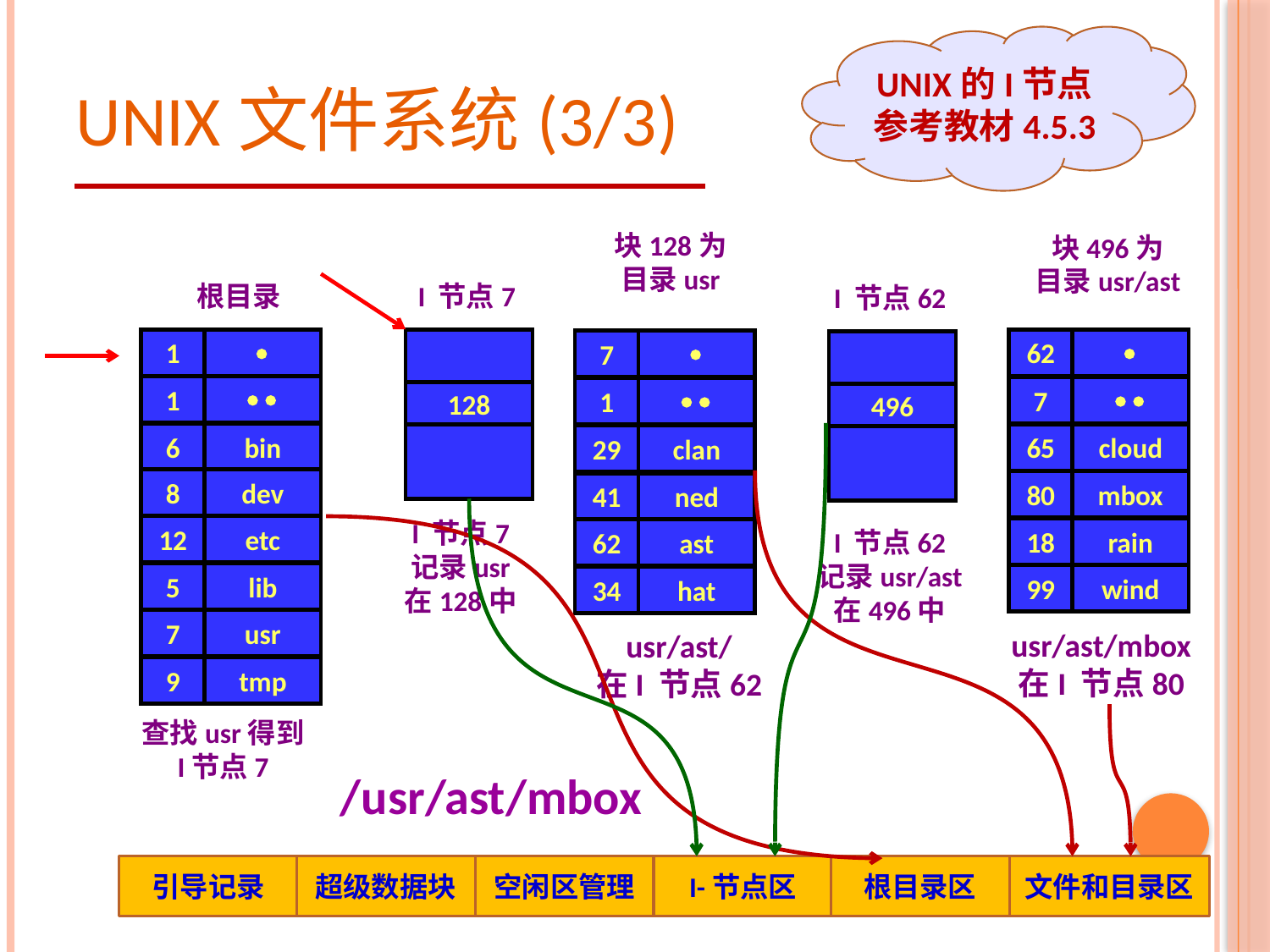

UNIX的I节点
参考教材4.5.3
# UNIX文件系统(3/3)
块128为
目录usr
块496为
目录usr/ast
根目录
I 节点7
I 节点62
1
•
1
• •
6
bin
8
dev
12
etc
5
lib
7
usr
9
tmp

128

62
•
7
• •
65
cloud
80
mbox
18
rain
99
wind
7
•
1
• •
29
clan
41
ned
62
ast
34
hat

496

I 节点7
记录usr
在128中
I 节点62
记录usr/ast
在496中
usr/ast/mbox
在I 节点80
usr/ast/
在I 节点62
查找usr得到
I节点7
/usr/ast/mbox
引导记录
超级数据块
空闲区管理
I-节点区
根目录区
文件和目录区